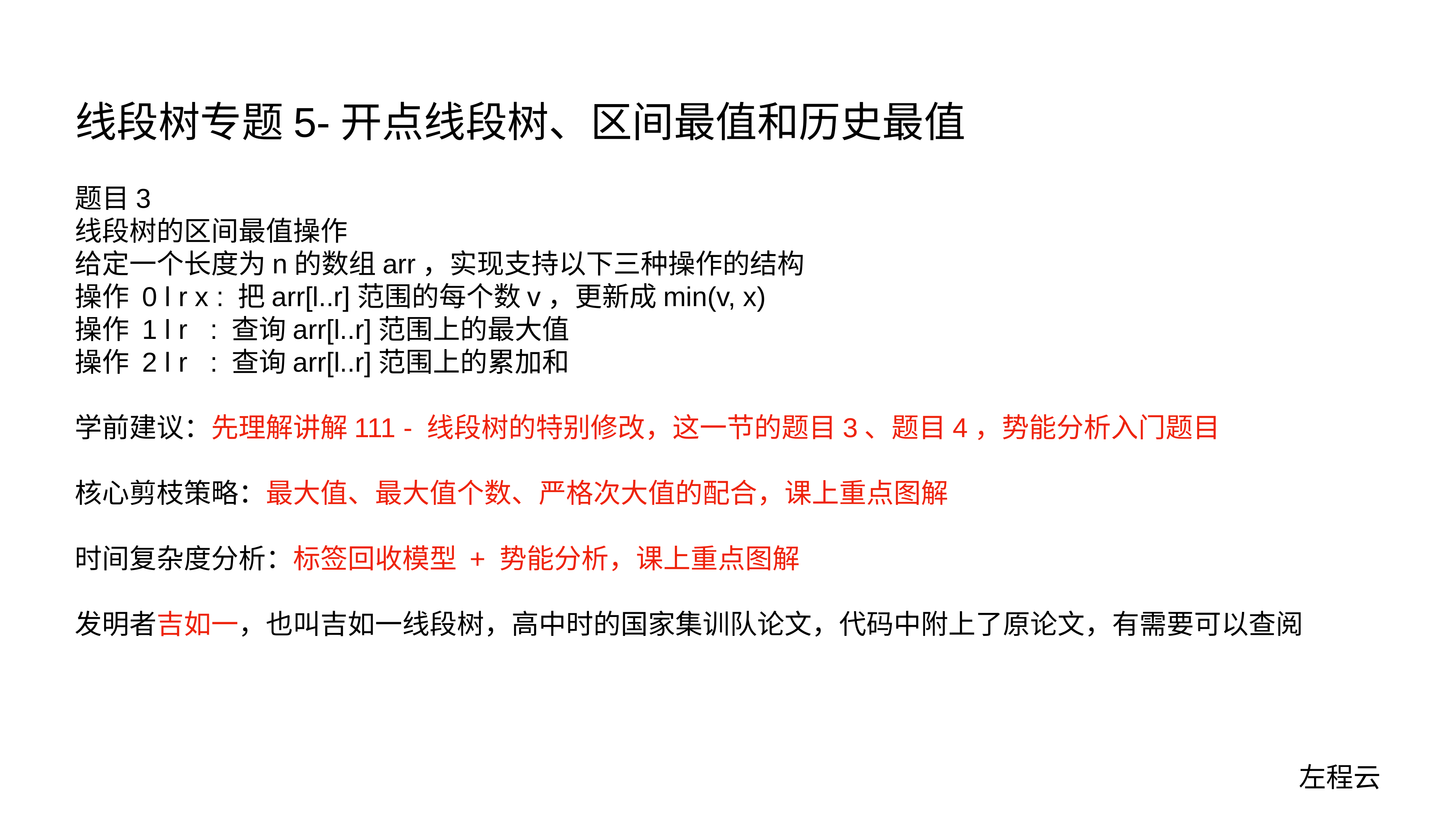

# 线段树专题5-开点线段树、区间最值和历史最值
题目3
线段树的区间最值操作
给定一个长度为n的数组arr，实现支持以下三种操作的结构
操作 0 l r x : 把arr[l..r]范围的每个数v，更新成min(v, x)
操作 1 l r   : 查询arr[l..r]范围上的最大值
操作 2 l r   : 查询arr[l..r]范围上的累加和

学前建议：先理解讲解111 - 线段树的特别修改，这一节的题目3、题目4，势能分析入门题目

核心剪枝策略：最大值、最大值个数、严格次大值的配合，课上重点图解

时间复杂度分析：标签回收模型 + 势能分析，课上重点图解

发明者吉如一，也叫吉如一线段树，高中时的国家集训队论文，代码中附上了原论文，有需要可以查阅
左程云